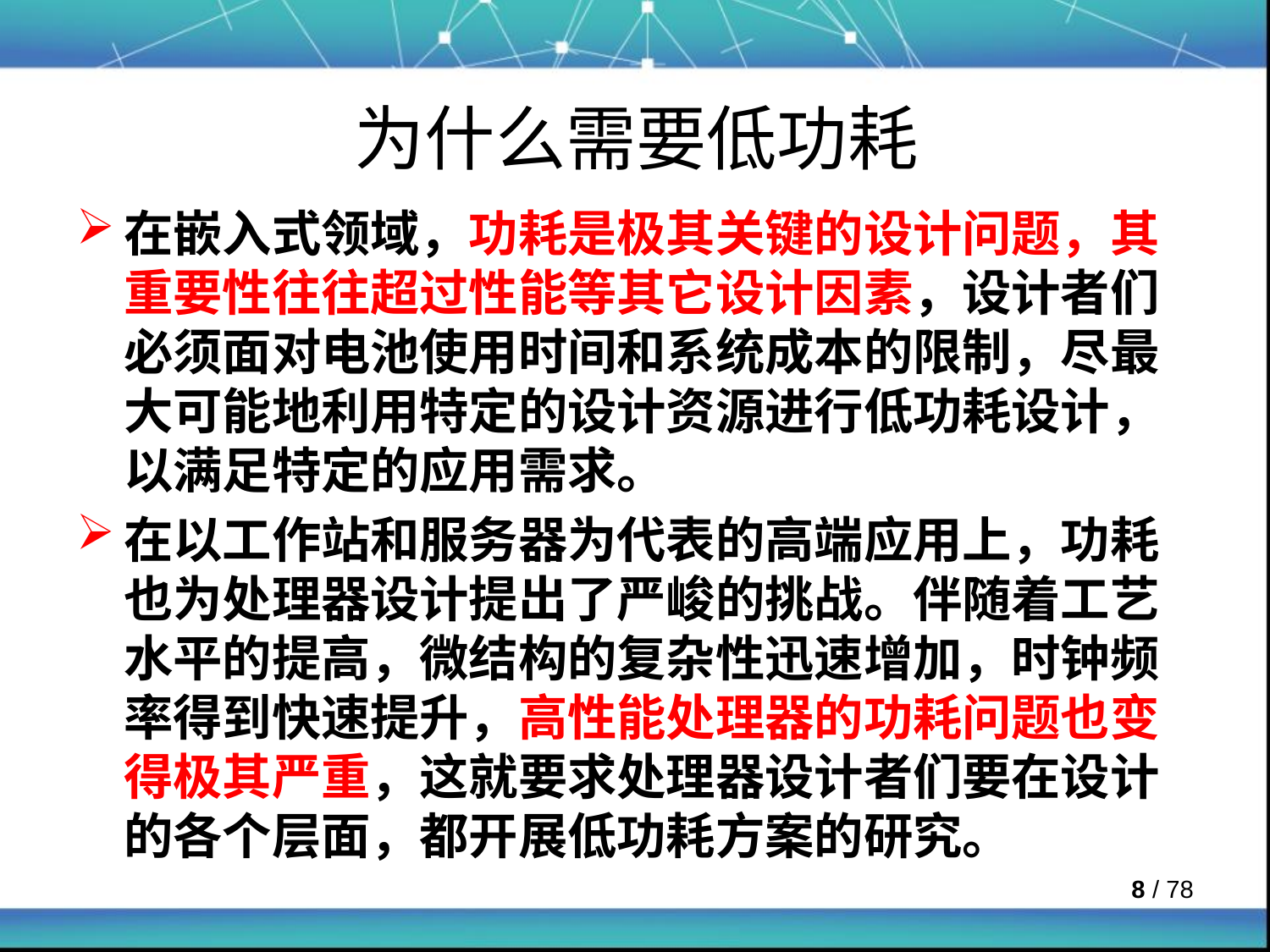

# 为什么需要低功耗
在嵌入式领域，功耗是极其关键的设计问题，其重要性往往超过性能等其它设计因素，设计者们必须面对电池使用时间和系统成本的限制，尽最大可能地利用特定的设计资源进行低功耗设计，以满足特定的应用需求。
在以工作站和服务器为代表的高端应用上，功耗也为处理器设计提出了严峻的挑战。伴随着工艺水平的提高，微结构的复杂性迅速增加，时钟频率得到快速提升，高性能处理器的功耗问题也变得极其严重，这就要求处理器设计者们要在设计的各个层面，都开展低功耗方案的研究。
8 / 78